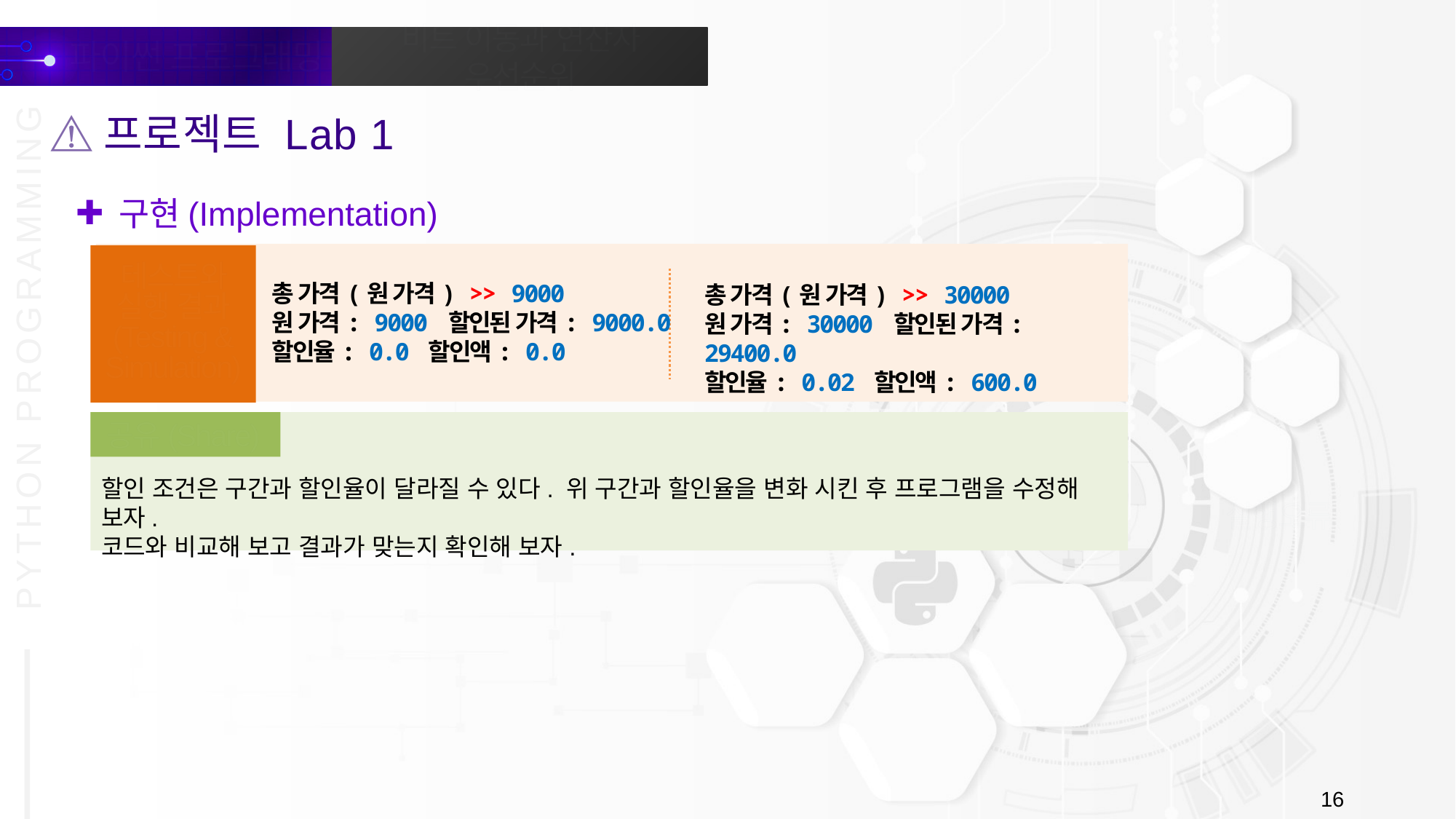

프로젝트 Lab 1
구현(Implementation)

테스트와 실행 결과
(Testing &
Simulation)
총 가격(원 가격) >> 9000
원 가격: 9000 할인된 가격: 9000.0
할인율: 0.0 할인액: 0.0
총 가격(원 가격) >> 30000
원 가격: 30000 할인된 가격: 29400.0
할인율: 0.02 할인액: 600.0

공유(Share)
할인 조건은 구간과 할인율이 달라질 수 있다. 위 구간과 할인율을 변화 시킨 후 프로그램을 수정해 보자.
코드와 비교해 보고 결과가 맞는지 확인해 보자.
실행오류
16